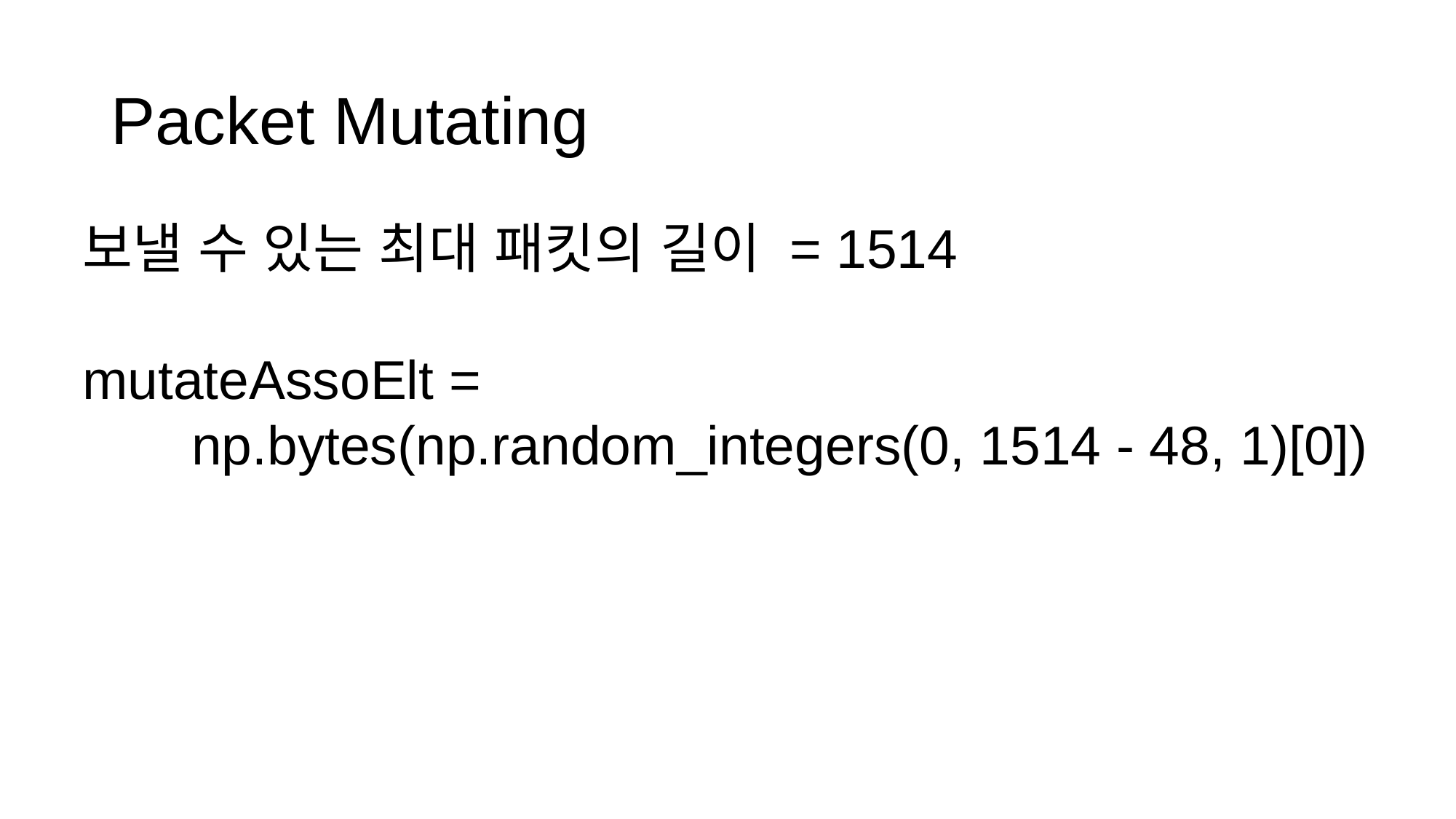

# Packet Mutating
보낼 수 있는 최대 패킷의 길이 = 1514

mutateAssoElt =
	np.bytes(np.random_integers(0, 1514 - 48, 1)[0])